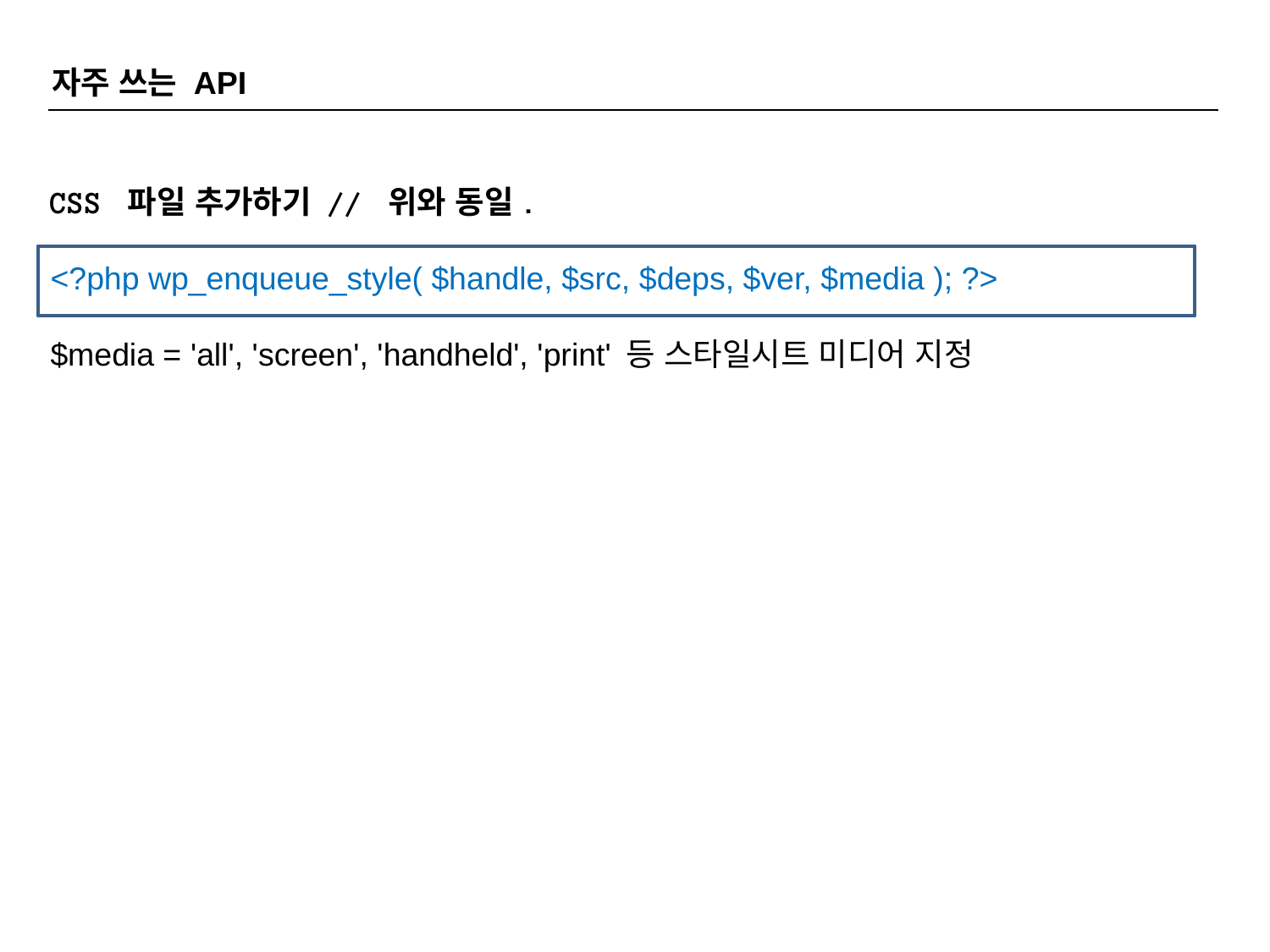

자주 쓰는 API
CSS 파일 추가하기 // 위와 동일.

<?php wp_enqueue_style( $handle, $src, $deps, $ver, $media ); ?>

$media = 'all', 'screen', 'handheld', 'print' 등 스타일시트 미디어 지정